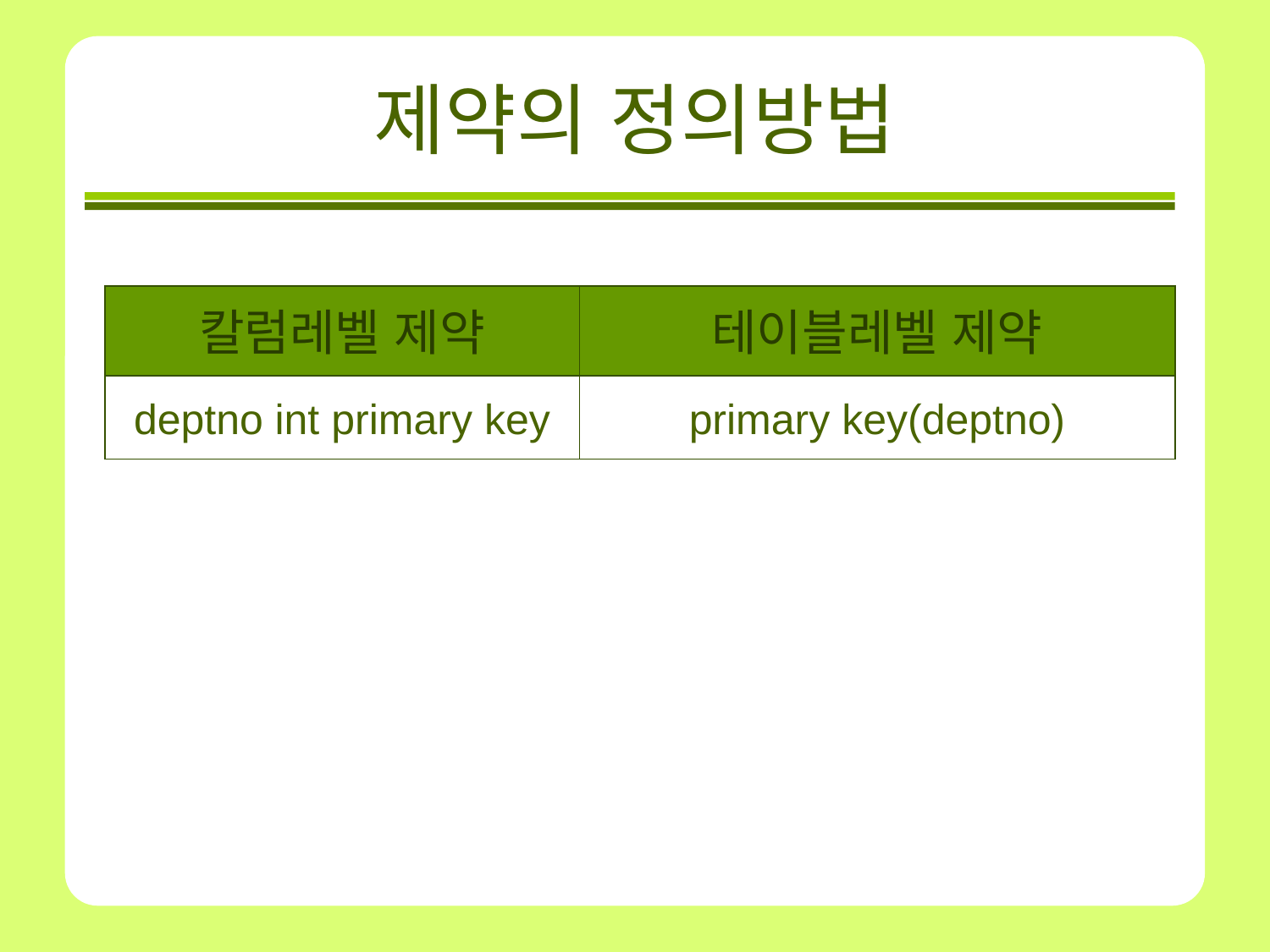

# 제약의 정의방법

칼럼레벨 제약
테이블레벨 제약
deptno int primary key
primary key(deptno)